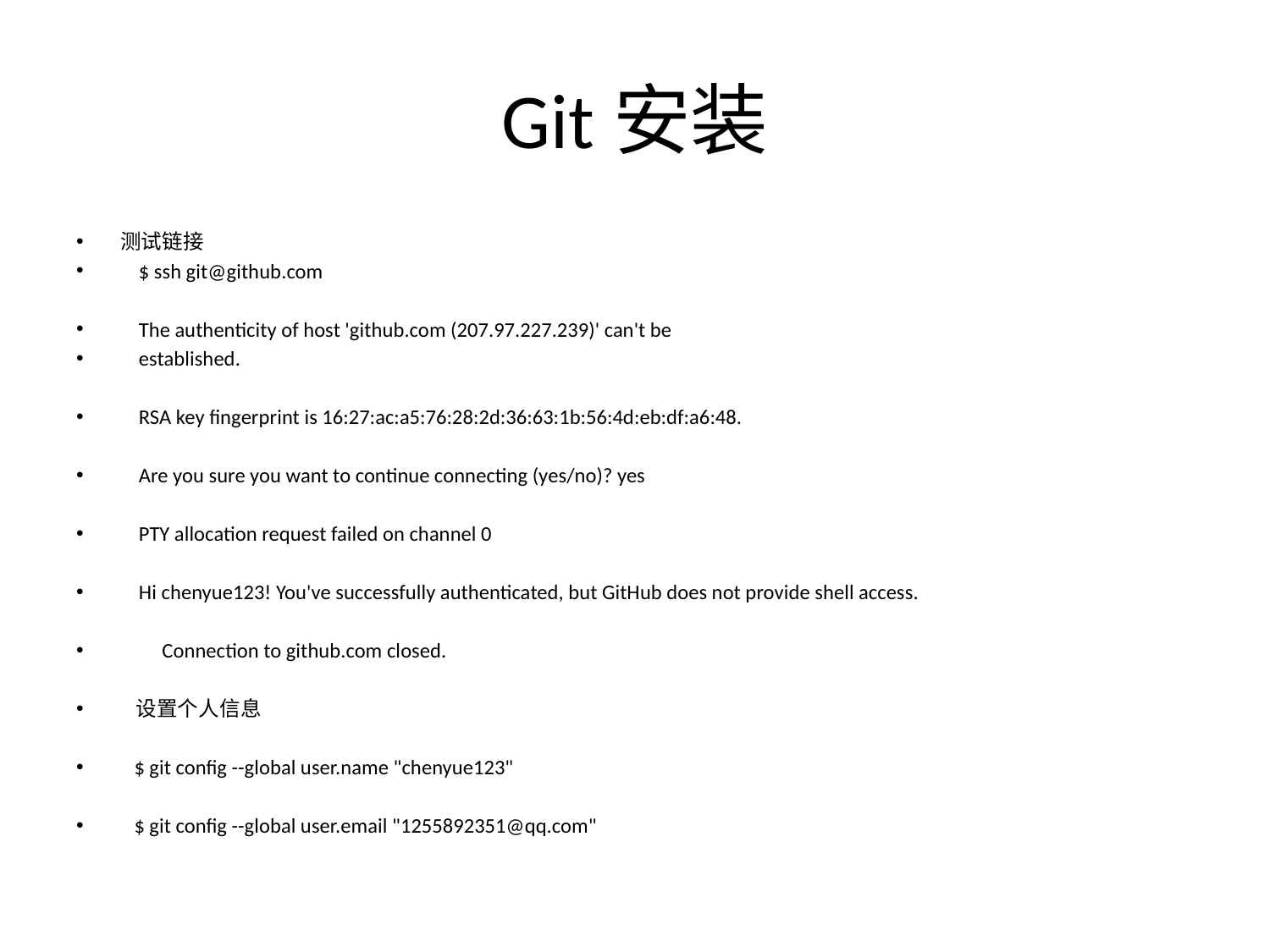

# Git安装
测试链接
    $ ssh git@github.com

    The authenticity of host 'github.com (207.97.227.239)' can't be
    established.

    RSA key fingerprint is 16:27:ac:a5:76:28:2d:36:63:1b:56:4d:eb:df:a6:48.

    Are you sure you want to continue connecting (yes/no)? yes

    PTY allocation request failed on channel 0

    Hi chenyue123! You've successfully authenticated, but GitHub does not provide shell access.

         Connection to github.com closed.

   设置个人信息

   $ git config --global user.name "chenyue123"

   $ git config --global user.email "1255892351@qq.com"